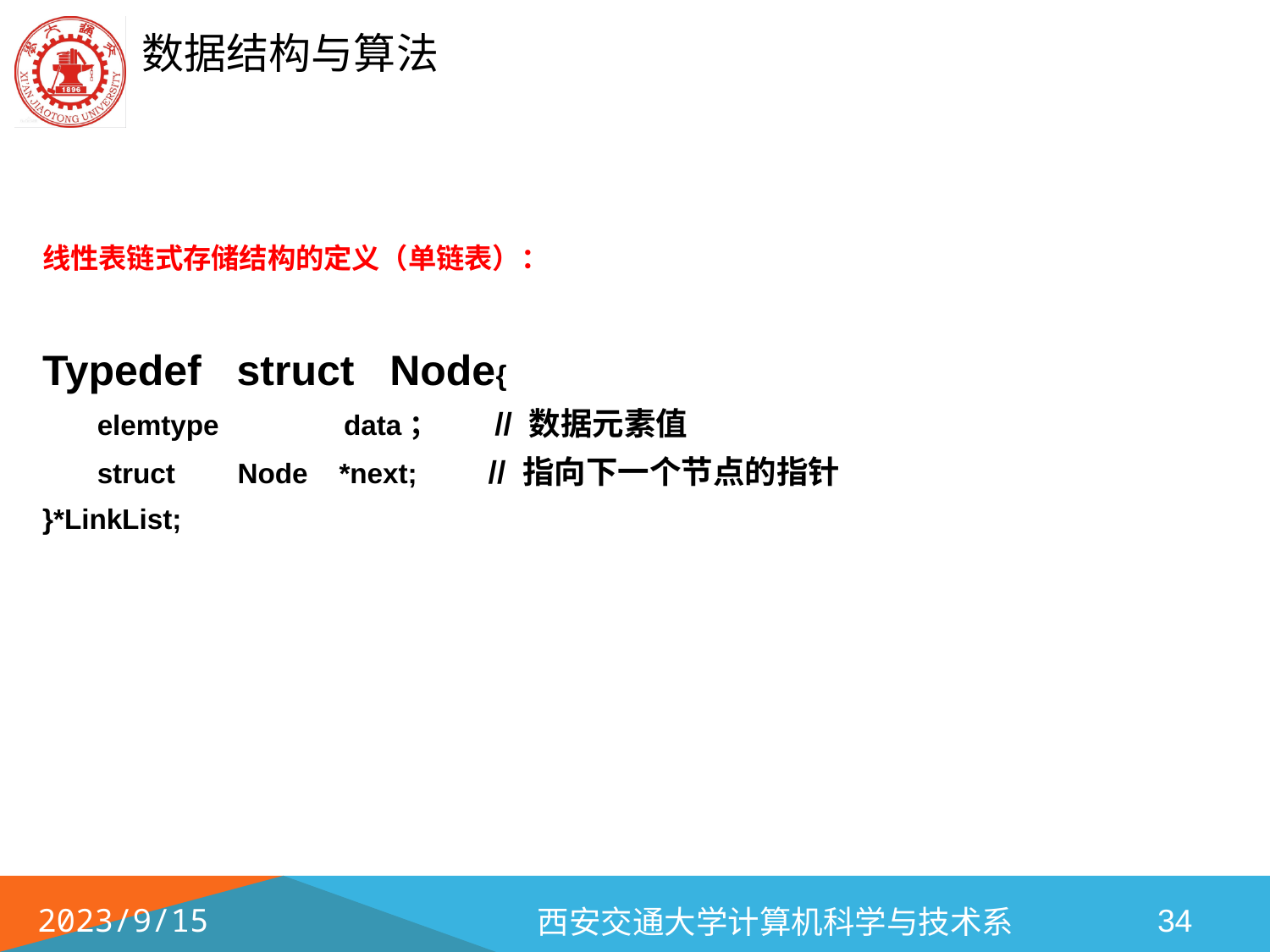

线性表链式存储结构的定义（单链表）：

Typedef   struct   Node{
       elemtype                data；        // 数据元素值
       struct        Node    *next;         // 指向下一个节点的指针
}*LinkList;